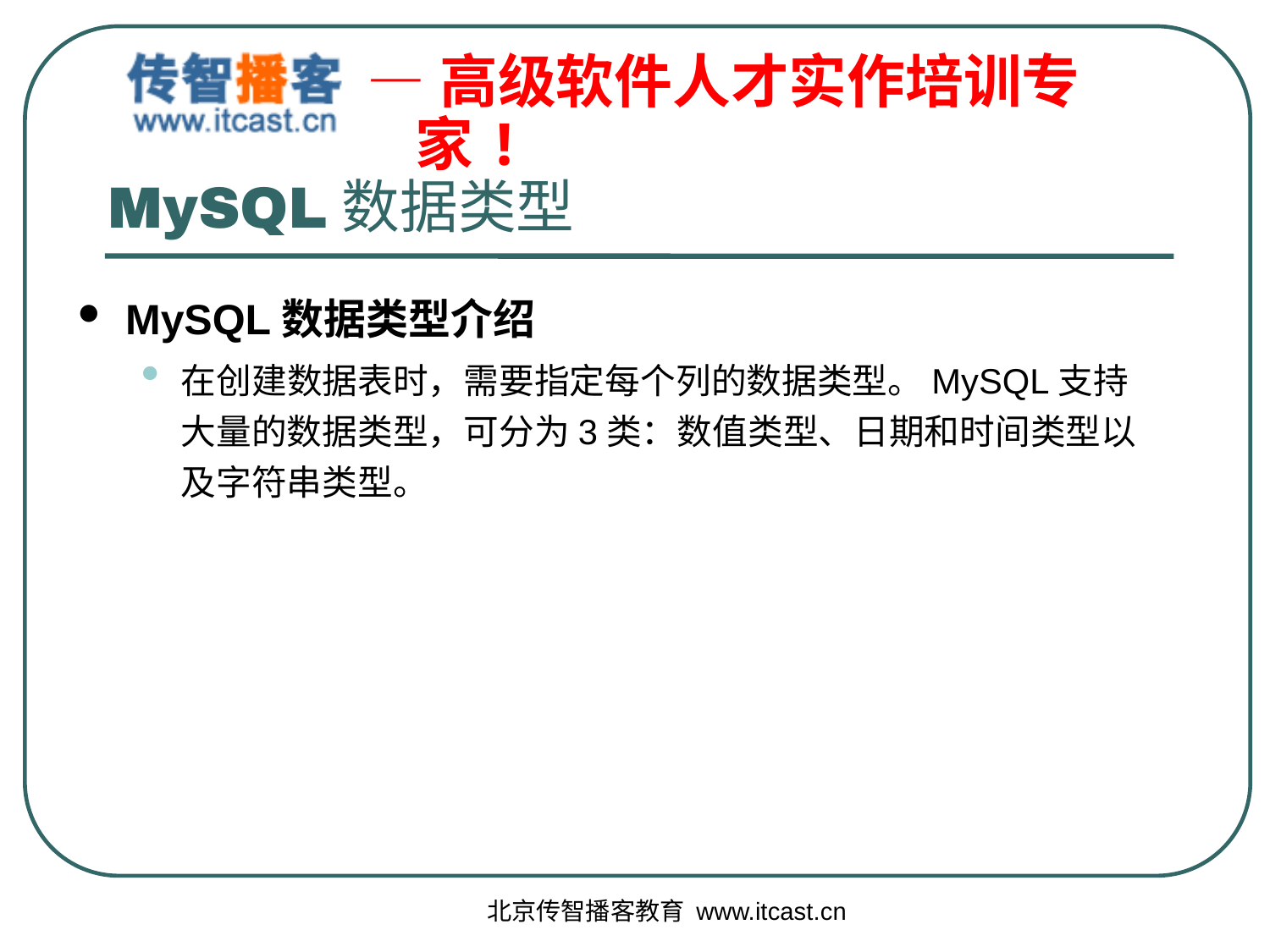

# MySQL数据类型
MySQL数据类型介绍
在创建数据表时，需要指定每个列的数据类型。MySQL支持大量的数据类型，可分为3类：数值类型、日期和时间类型以及字符串类型。